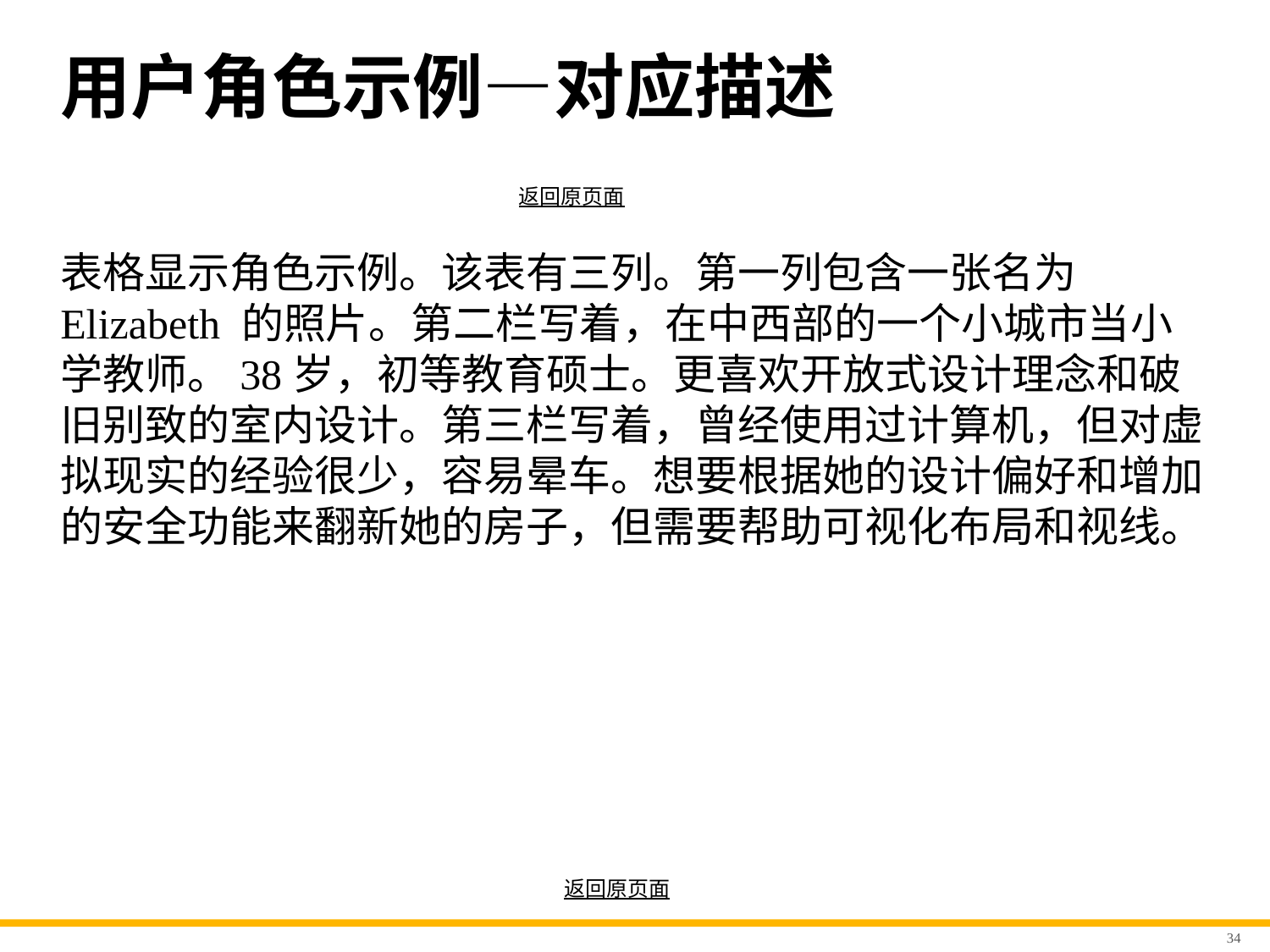

# 用户角色示例—对应描述
返回原页面
表格显示角色示例。该表有三列。第一列包含一张名为 Elizabeth 的照片。第二栏写着，在中西部的一个小城市当小学教师。38岁，初等教育硕士。更喜欢开放式设计理念和破旧别致的室内设计。第三栏写着，曾经使用过计算机，但对虚拟现实的经验很少，容易晕车。想要根据她的设计偏好和增加的安全功能来翻新她的房子，但需要帮助可视化布局和视线。
返回原页面
34